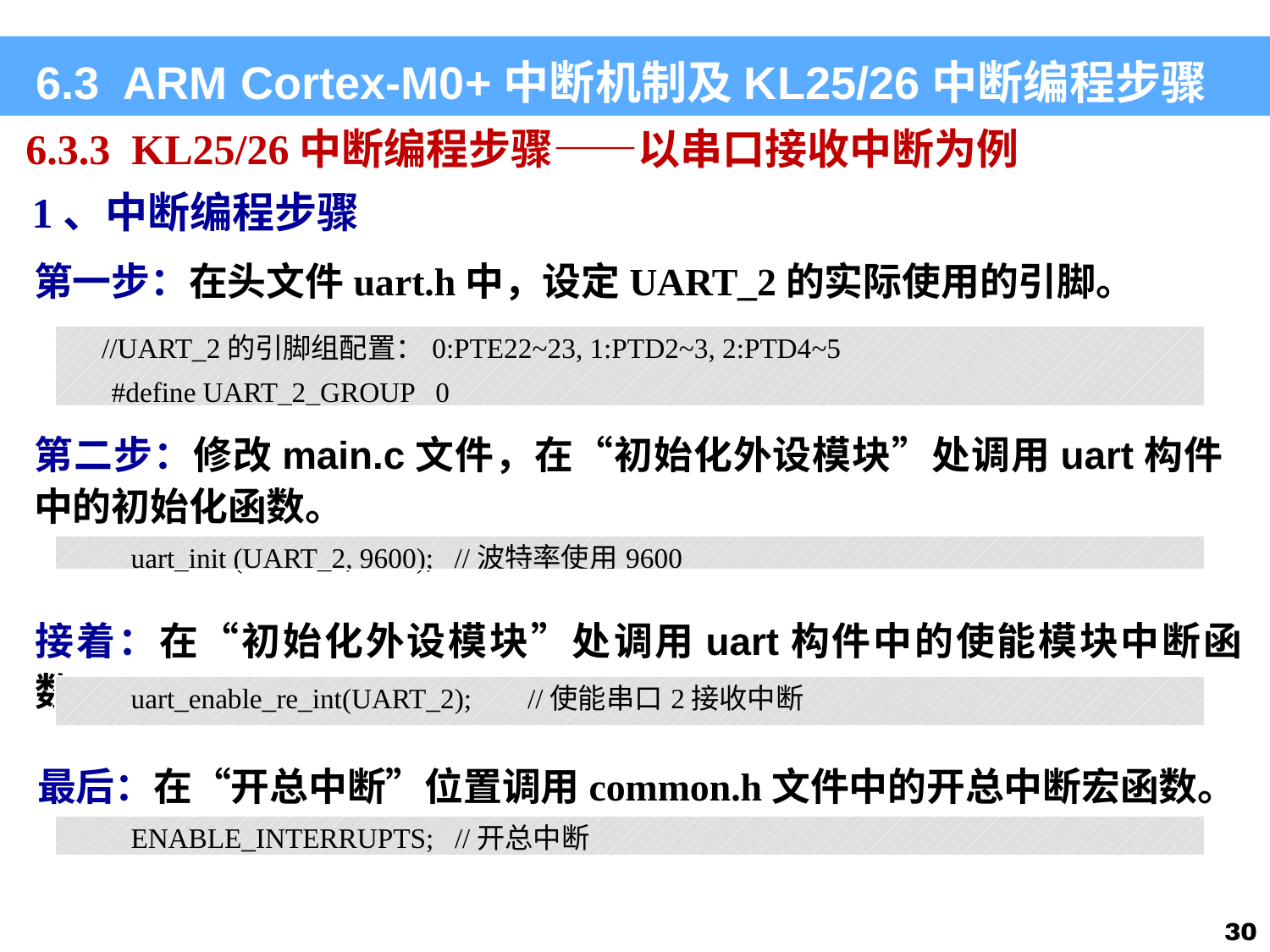

6.3  ARM Cortex-M0+中断机制及KL25/26中断编程步骤
6.3.3  KL25/26中断编程步骤——以串口接收中断为例
1、中断编程步骤
第一步：在头文件uart.h中，设定UART_2的实际使用的引脚。
| //UART\_2的引脚组配置：0:PTE22~23, 1:PTD2~3, 2:PTD4~5 #define UART\_2\_GROUP 0 |
| --- |
第二步：修改main.c文件，在“初始化外设模块”处调用uart构件中的初始化函数。
| uart\_init (UART\_2, 9600); //波特率使用9600 |
| --- |
接着：在“初始化外设模块”处调用uart构件中的使能模块中断函数。
| uart\_enable\_re\_int(UART\_2); //使能串口2接收中断 |
| --- |
最后：在“开总中断”位置调用common.h文件中的开总中断宏函数。
| ENABLE\_INTERRUPTS; //开总中断 |
| --- |
30